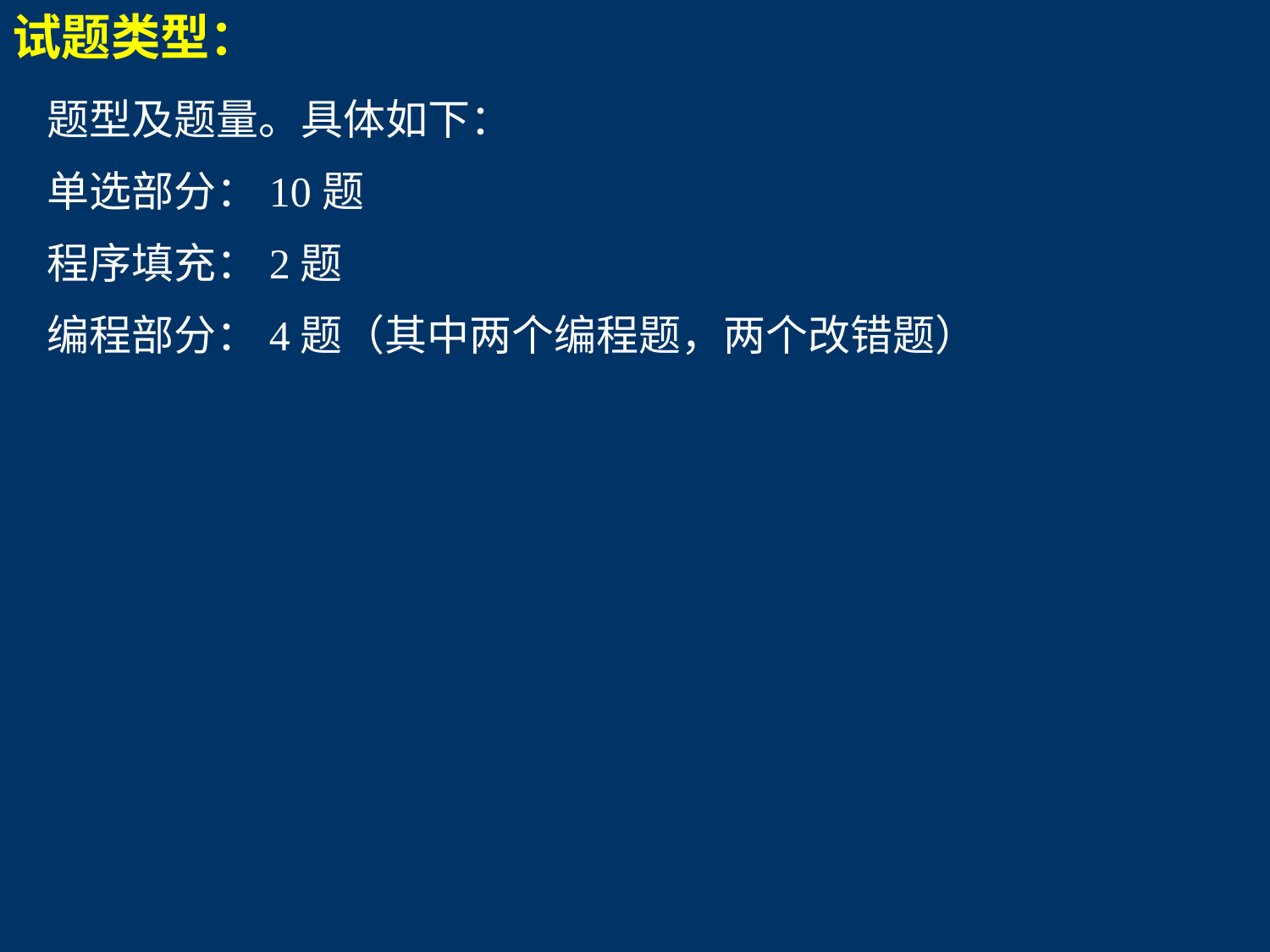

试题类型：
题型及题量。具体如下：
单选部分：10题
程序填充：2题
编程部分：4题（其中两个编程题，两个改错题）